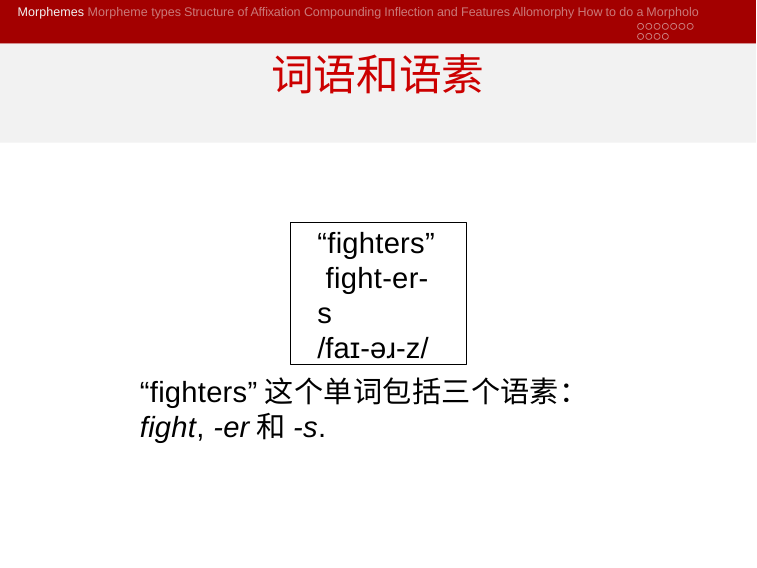

Morphemes Morpheme types Structure of Affixation Compounding Inflection and Features Allomorphy How to do a Morpholo
# 词语和语素
“fighters”  fight-er-s
/faɪ-əɹ-z/
“fighters”这个单词包括三个语素：fight, -er和-s.